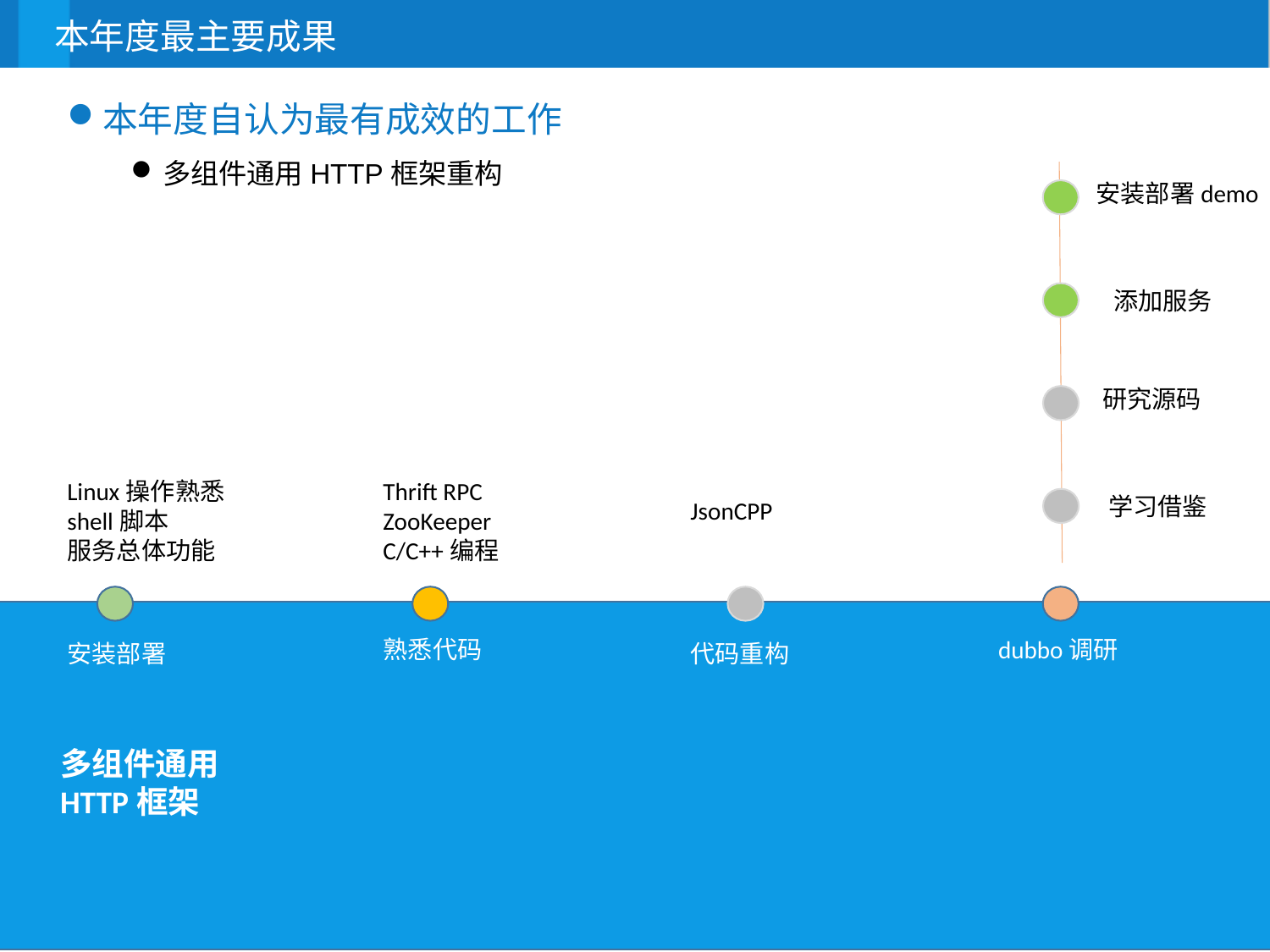

# 本年度最主要成果
本年度自认为最有成效的工作
多组件通用HTTP框架重构

安装部署demo

添加服务

研究源码

Linux操作熟悉
shell脚本
服务总体功能
Thrift RPC
ZooKeeper
C/C++编程

学习借鉴
JsonCPP

熟悉代码
dubbo调研
安装部署
代码重构
多组件通用HTTP框架